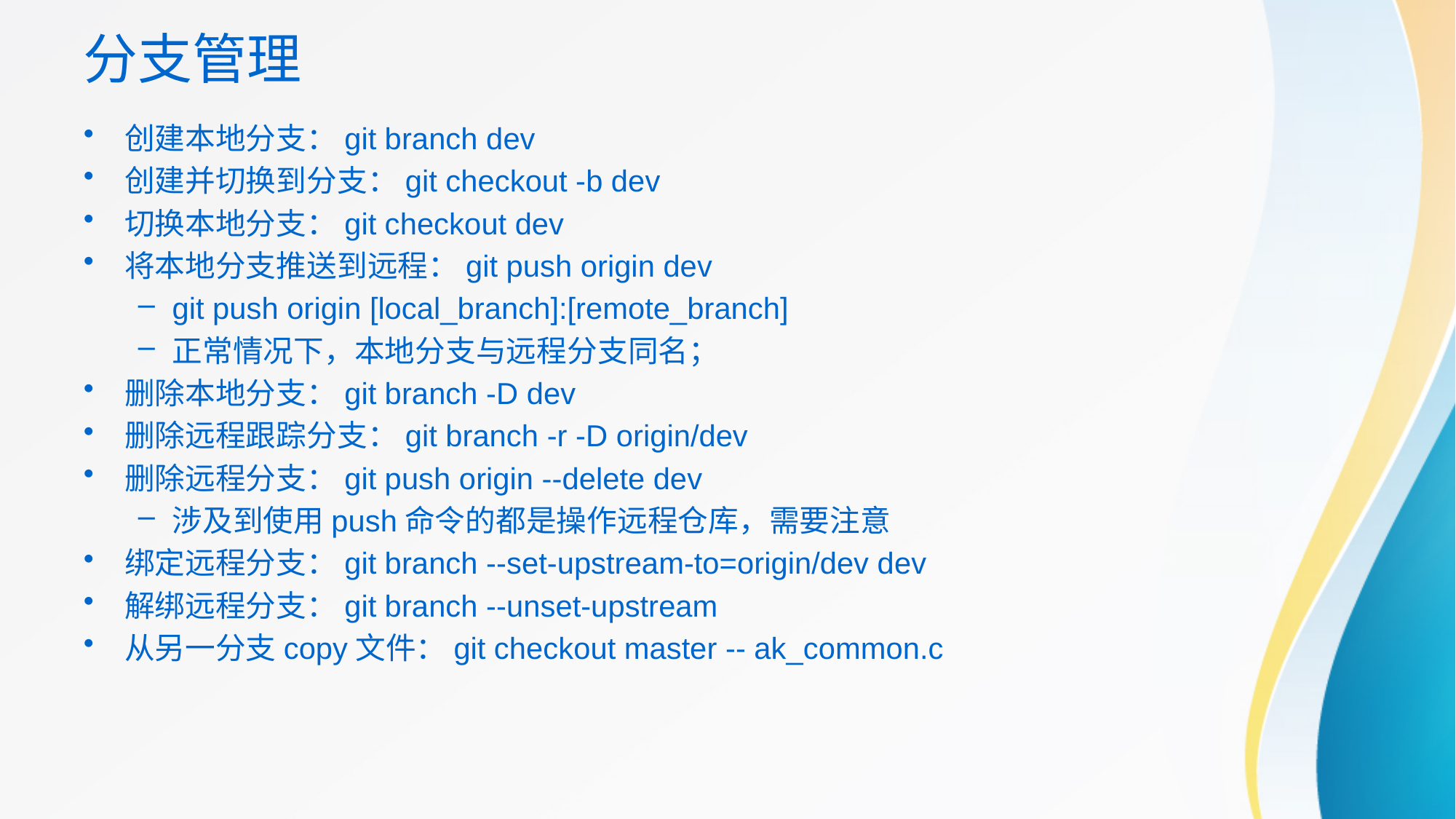

# 分支管理
创建本地分支：git branch dev
创建并切换到分支：git checkout -b dev
切换本地分支：git checkout dev
将本地分支推送到远程：git push origin dev
git push origin [local_branch]:[remote_branch]
正常情况下，本地分支与远程分支同名；
删除本地分支：git branch -D dev
删除远程跟踪分支：git branch -r -D origin/dev
删除远程分支：git push origin --delete dev
涉及到使用push命令的都是操作远程仓库，需要注意
绑定远程分支：git branch --set-upstream-to=origin/dev dev
解绑远程分支：git branch --unset-upstream
从另一分支copy文件：git checkout master -- ak_common.c